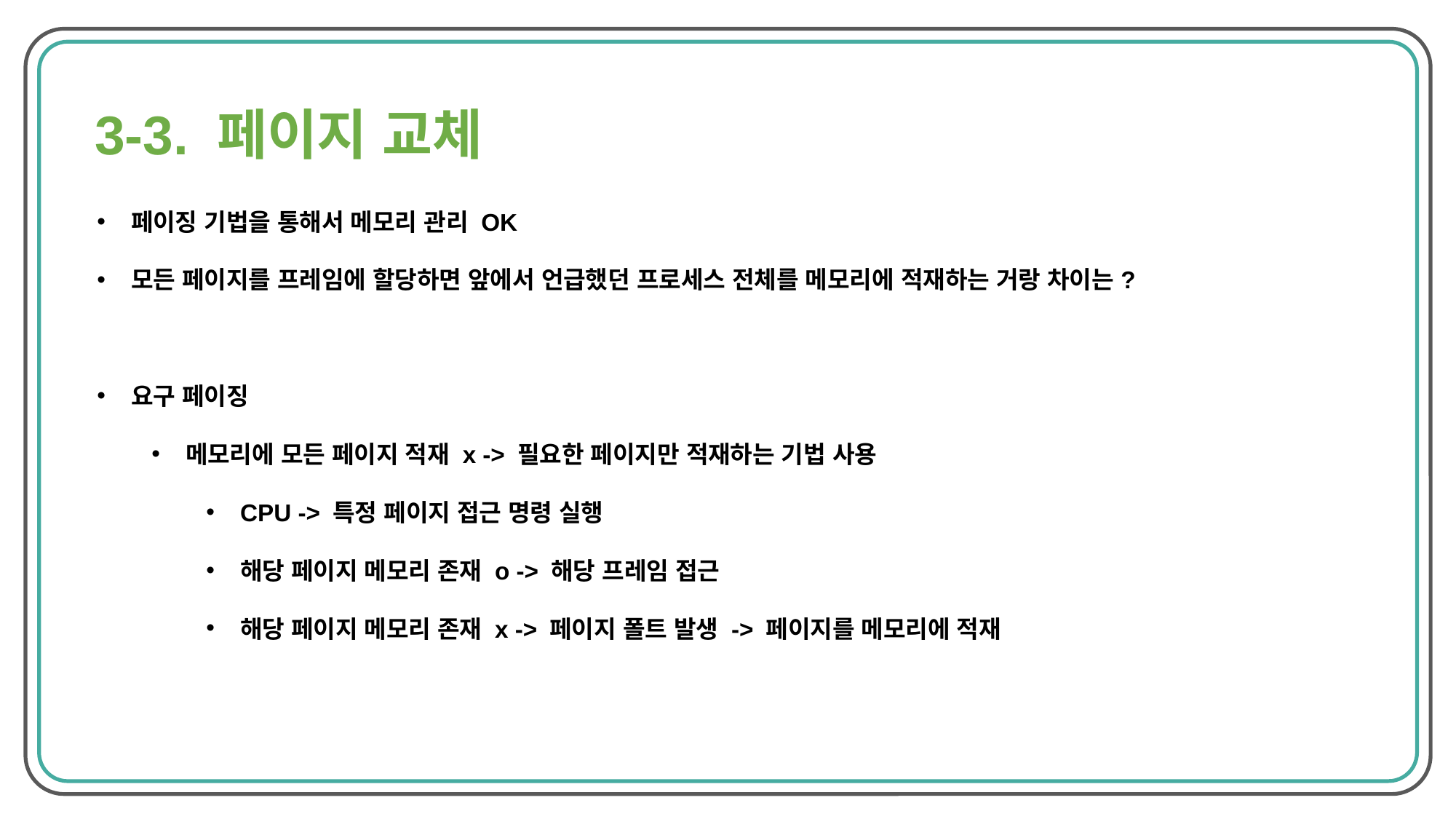

3-3. 페이지 교체
페이징 기법을 통해서 메모리 관리 OK
모든 페이지를 프레임에 할당하면 앞에서 언급했던 프로세스 전체를 메모리에 적재하는 거랑 차이는?

요구 페이징
메모리에 모든 페이지 적재 x -> 필요한 페이지만 적재하는 기법 사용
CPU -> 특정 페이지 접근 명령 실행
해당 페이지 메모리 존재 o -> 해당 프레임 접근
해당 페이지 메모리 존재 x -> 페이지 폴트 발생 -> 페이지를 메모리에 적재